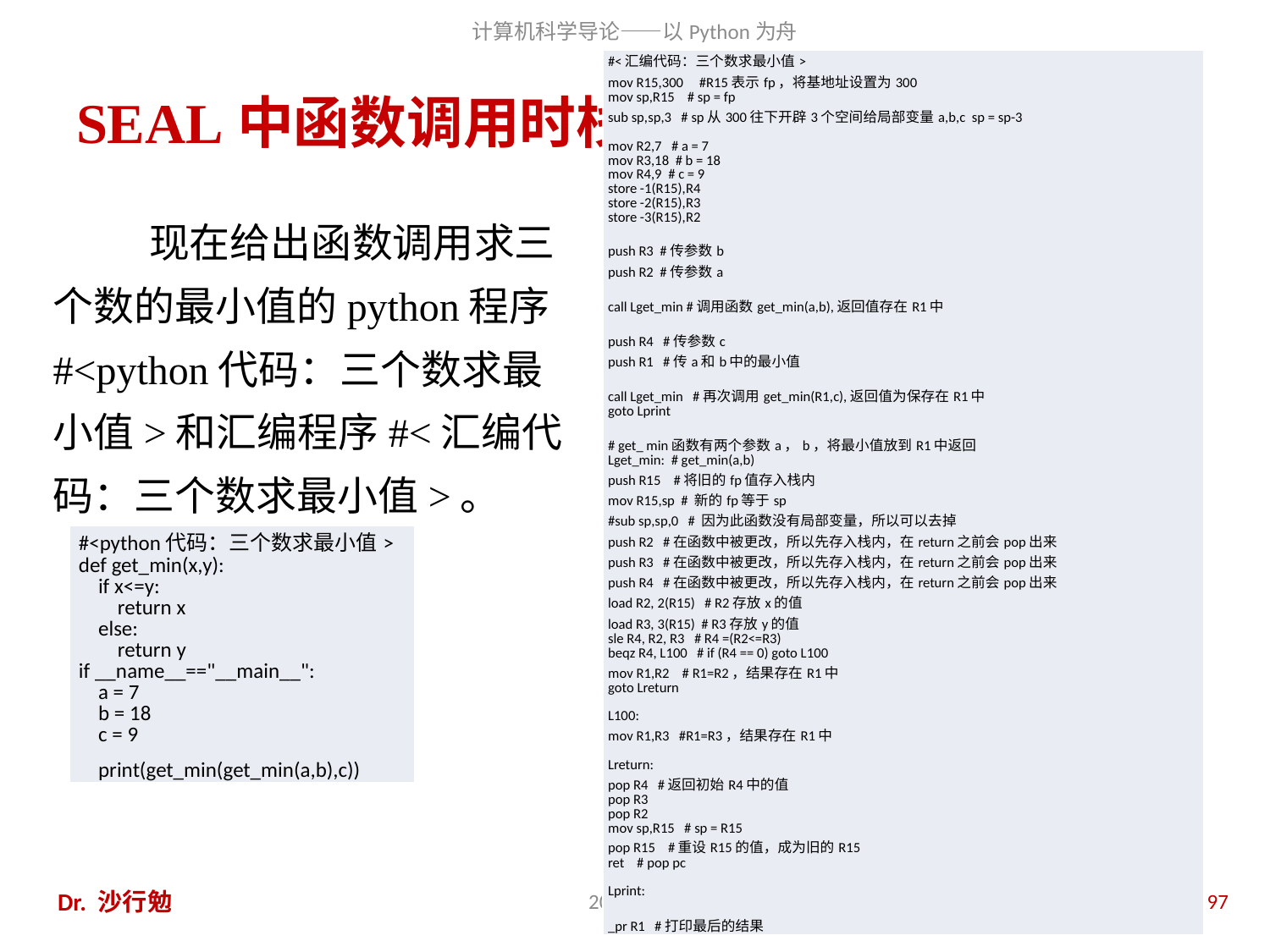

| #<汇编代码：三个数求最小值> mov R15,300 #R15表示fp，将基地址设置为300 mov sp,R15 # sp = fp sub sp,sp,3 # sp从300往下开辟3个空间给局部变量a,b,c sp = sp-3   mov R2,7 # a = 7 mov R3,18 # b = 18 mov R4,9 # c = 9 store -1(R15),R4 store -2(R15),R3 store -3(R15),R2   push R3 #传参数b push R2 #传参数a   call Lget\_min #调用函数get\_min(a,b),返回值存在R1中   push R4 #传参数c push R1 #传a和b中的最小值   call Lget\_min #再次调用get\_min(R1,c),返回值为保存在R1中 goto Lprint   # get\_ min函数有两个参数a，b，将最小值放到R1中返回 Lget\_min: # get\_min(a,b) push R15 #将旧的fp值存入栈内 mov R15,sp # 新的fp等于sp #sub sp,sp,0 # 因为此函数没有局部变量，所以可以去掉 push R2 #在函数中被更改，所以先存入栈内，在return之前会pop出来 push R3 #在函数中被更改，所以先存入栈内，在return之前会pop出来 push R4 #在函数中被更改，所以先存入栈内，在return之前会pop出来 load R2, 2(R15) # R2存放x的值 load R3, 3(R15) # R3存放y的值 sle R4, R2, R3 # R4 =(R2<=R3) beqz R4, L100 # if (R4 == 0) goto L100 mov R1,R2 # R1=R2，结果存在R1中 goto Lreturn   L100: mov R1,R3 #R1=R3，结果存在R1中   Lreturn: pop R4 #返回初始R4中的值 pop R3 pop R2 mov sp,R15 # sp = R15 pop R15 #重设R15的值，成为旧的R15 ret # pop pc   Lprint: \_pr R1 #打印最后的结果 |
| --- |
# SEAL中函数调用时栈帧的建立
现在给出函数调用求三个数的最小值的python程序#<python代码：三个数求最小值>和汇编程序#<汇编代码：三个数求最小值>。
| #<python代码：三个数求最小值> def get\_min(x,y): if x<=y: return x else: return y if \_\_name\_\_=="\_\_main\_\_": a = 7 b = 18 c = 9 print(get\_min(get\_min(a,b),c)) |
| --- |
Dr. 沙行勉
2020/11/28
97